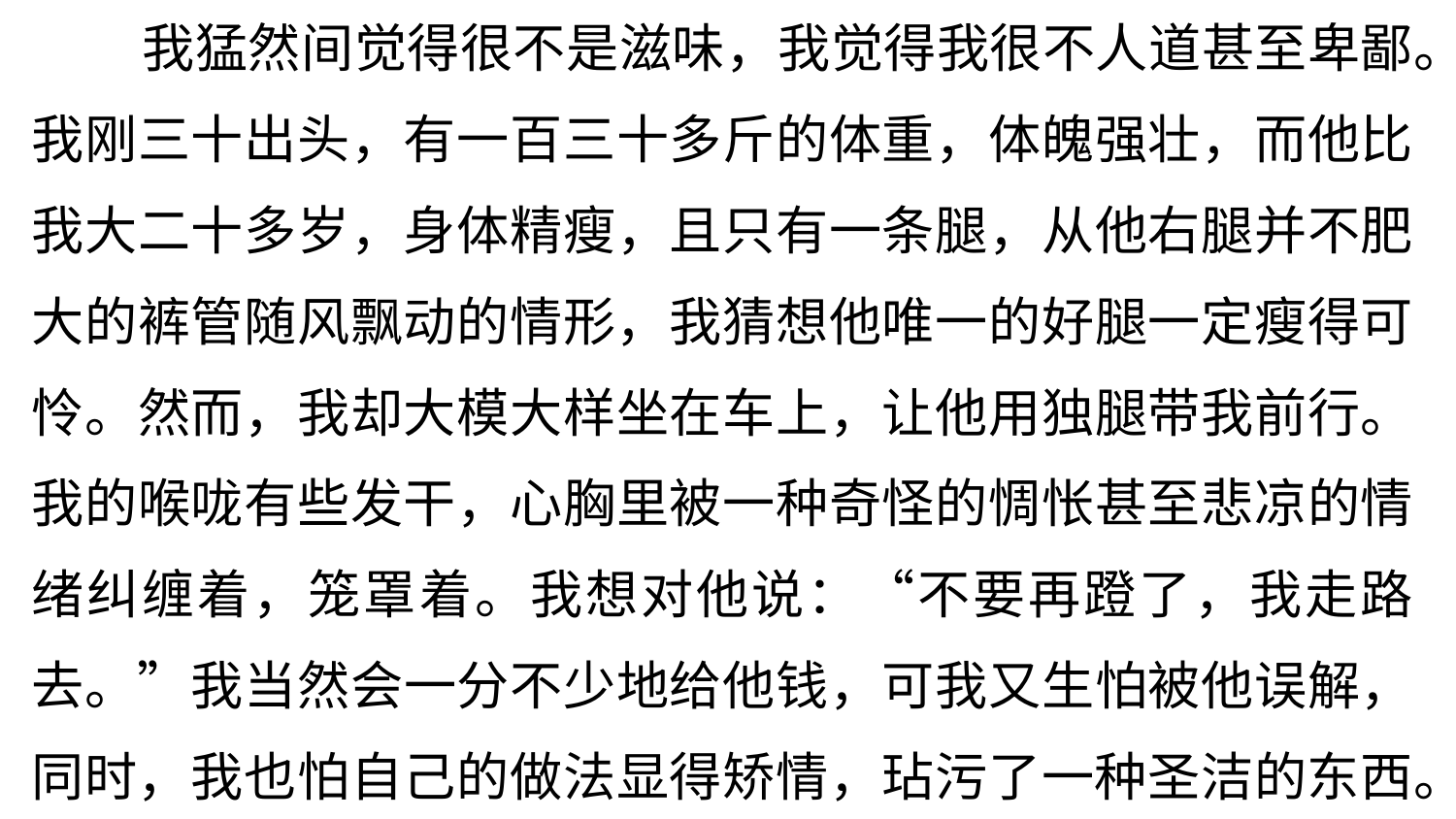

我猛然间觉得很不是滋味，我觉得我很不人道甚至卑鄙。我刚三十出头，有一百三十多斤的体重，体魄强壮，而他比我大二十多岁，身体精瘦，且只有一条腿，从他右腿并不肥大的裤管随风飘动的情形，我猜想他唯一的好腿一定瘦得可怜。然而，我却大模大样坐在车上，让他用独腿带我前行。我的喉咙有些发干，心胸里被一种奇怪的惆怅甚至悲凉的情绪纠缠着，笼罩着。我想对他说：“不要再蹬了，我走路去。”我当然会一分不少地给他钱，可我又生怕被他误解，同时，我也怕自己的做法显得矫情，玷污了一种圣洁的东西。